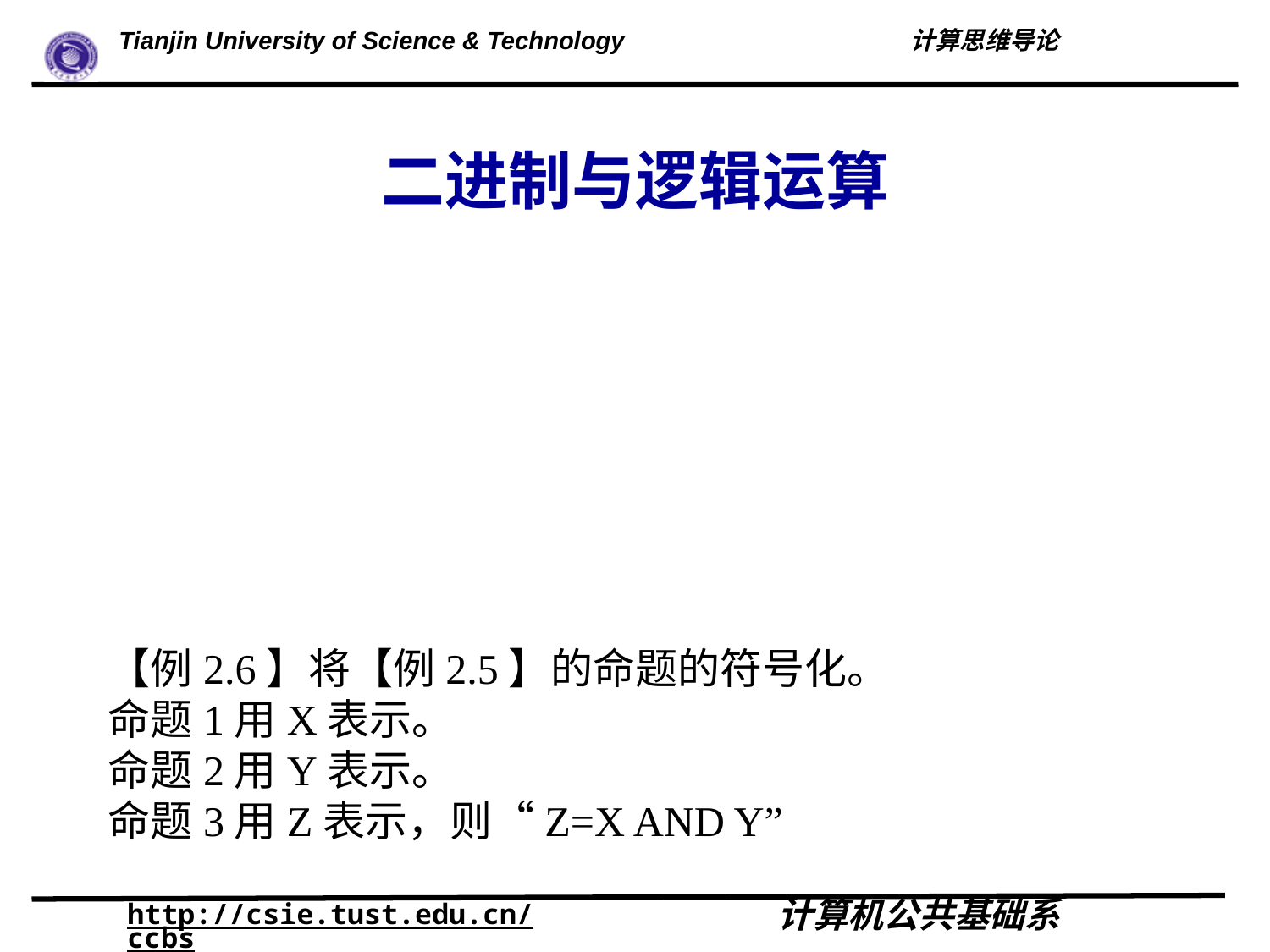

# 二进制与逻辑运算

【例2.6】将【例2.5】的命题的符号化。
命题1用X表示。
命题2用Y表示。
命题3用Z表示，则“Z=X AND Y”